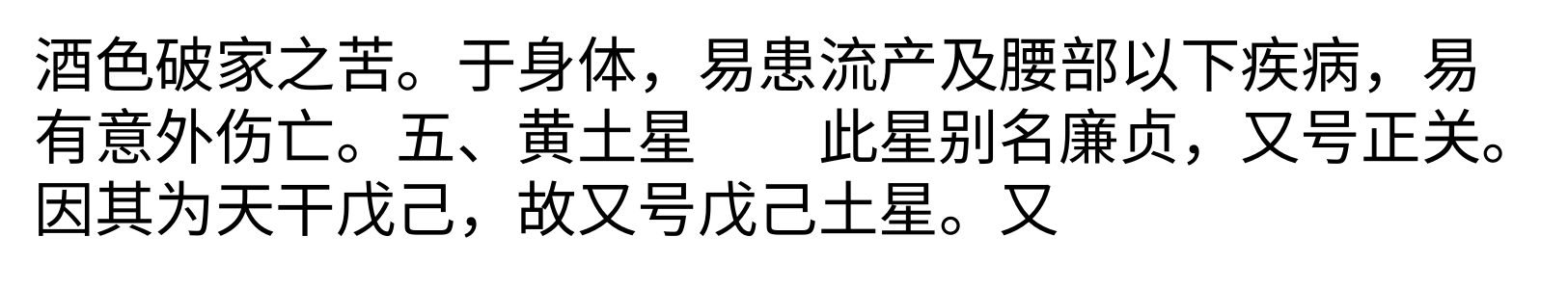

酒色破家之苦。于身体，易患流产及腰部以下疾病，易有意外伤亡。五、黄土星　　此星别名廉贞，又号正关。因其为天干戊己，故又号戊己土星。又